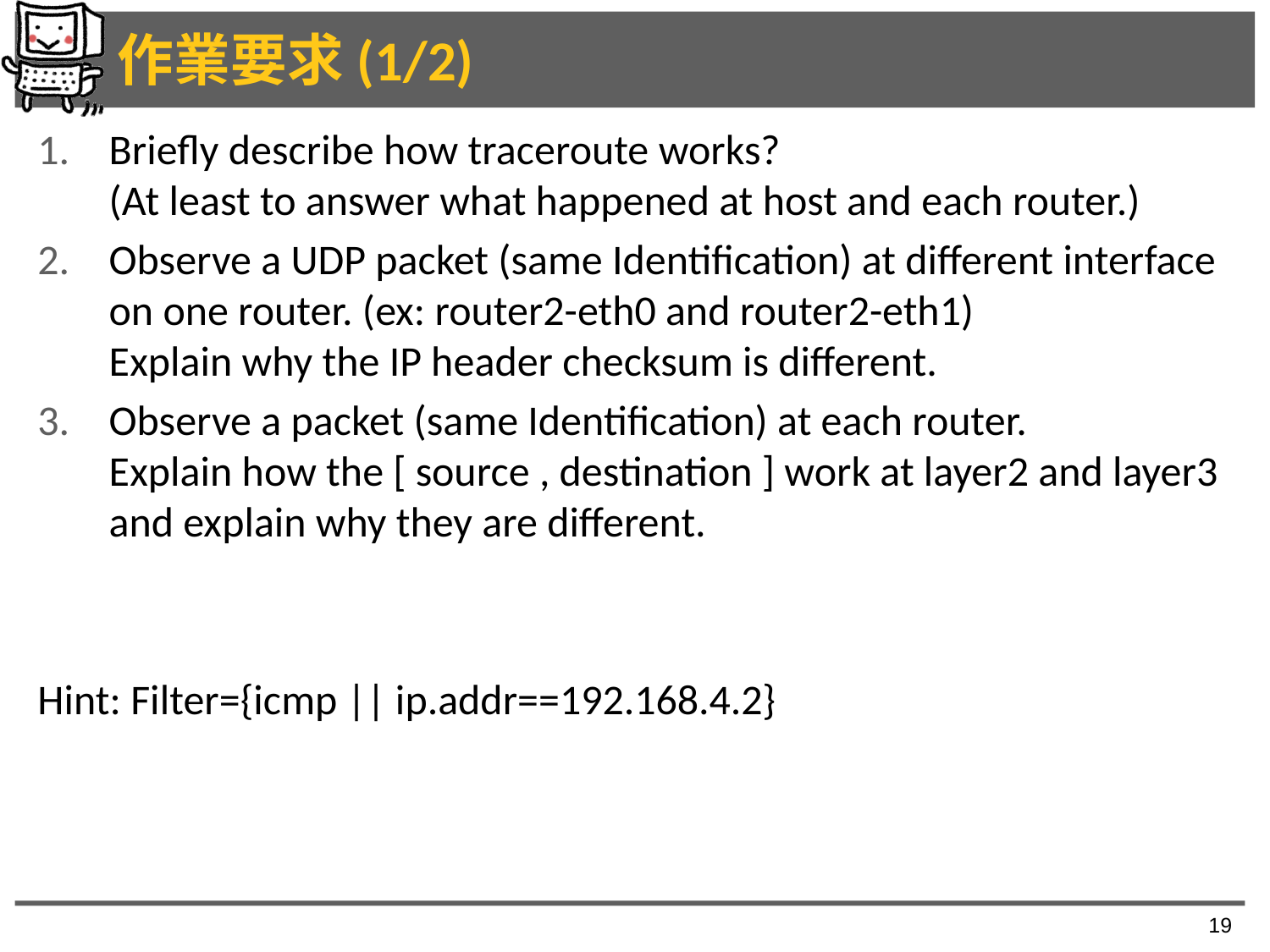

# 作業要求(1/2)
Briefly describe how traceroute works?
(At least to answer what happened at host and each router.)
Observe a UDP packet (same Identification) at different interface on one router. (ex: router2-eth0 and router2-eth1)
Explain why the IP header checksum is different.
Observe a packet (same Identification) at each router.
Explain how the [ source , destination ] work at layer2 and layer3 and explain why they are different.

Hint: Filter={icmp || ip.addr==192.168.4.2}

19